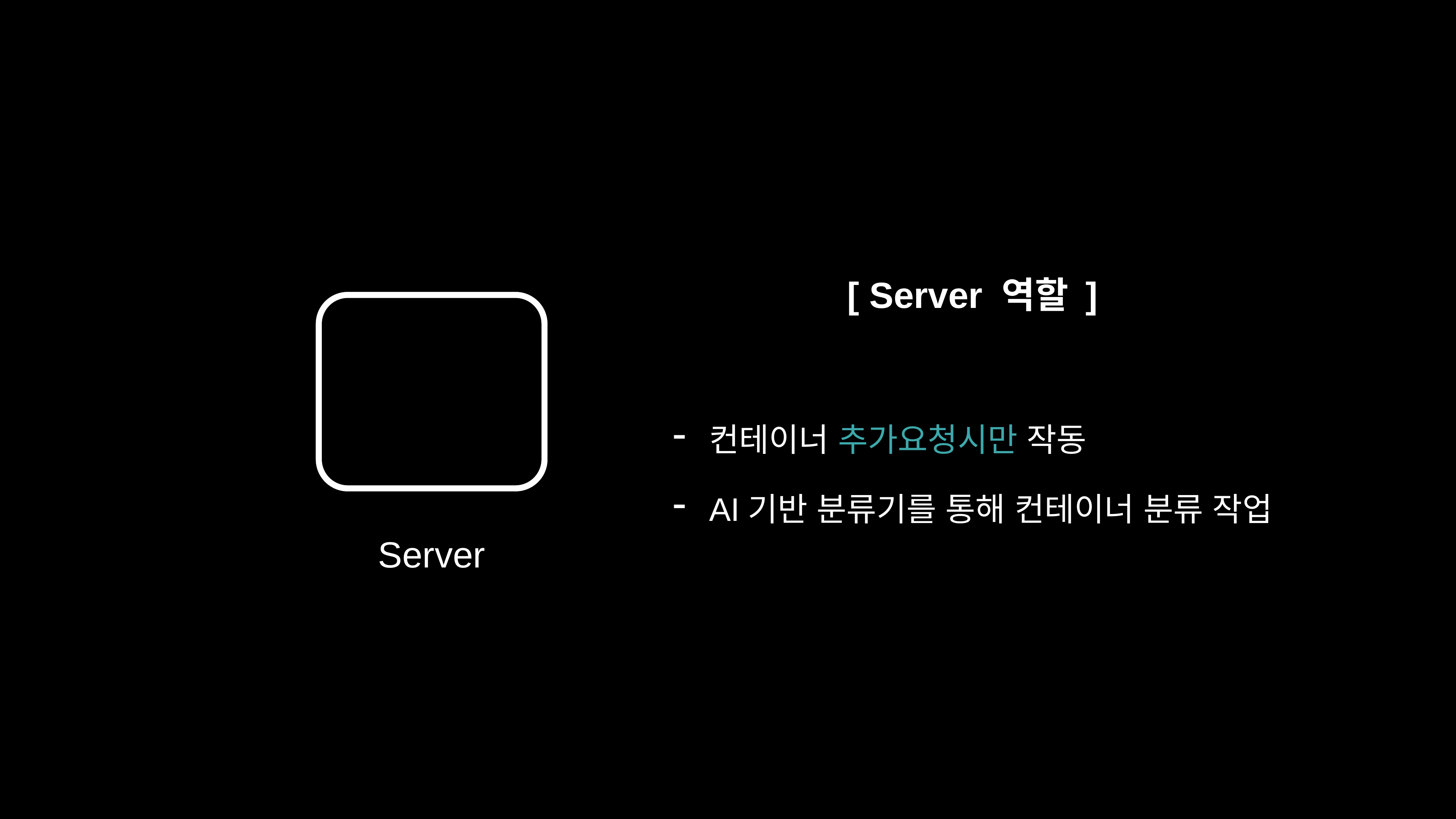

[ Server 역할 ]

컨테이너 추가요청시만 작동
AI기반 분류기를 통해 컨테이너 분류 작업

Server